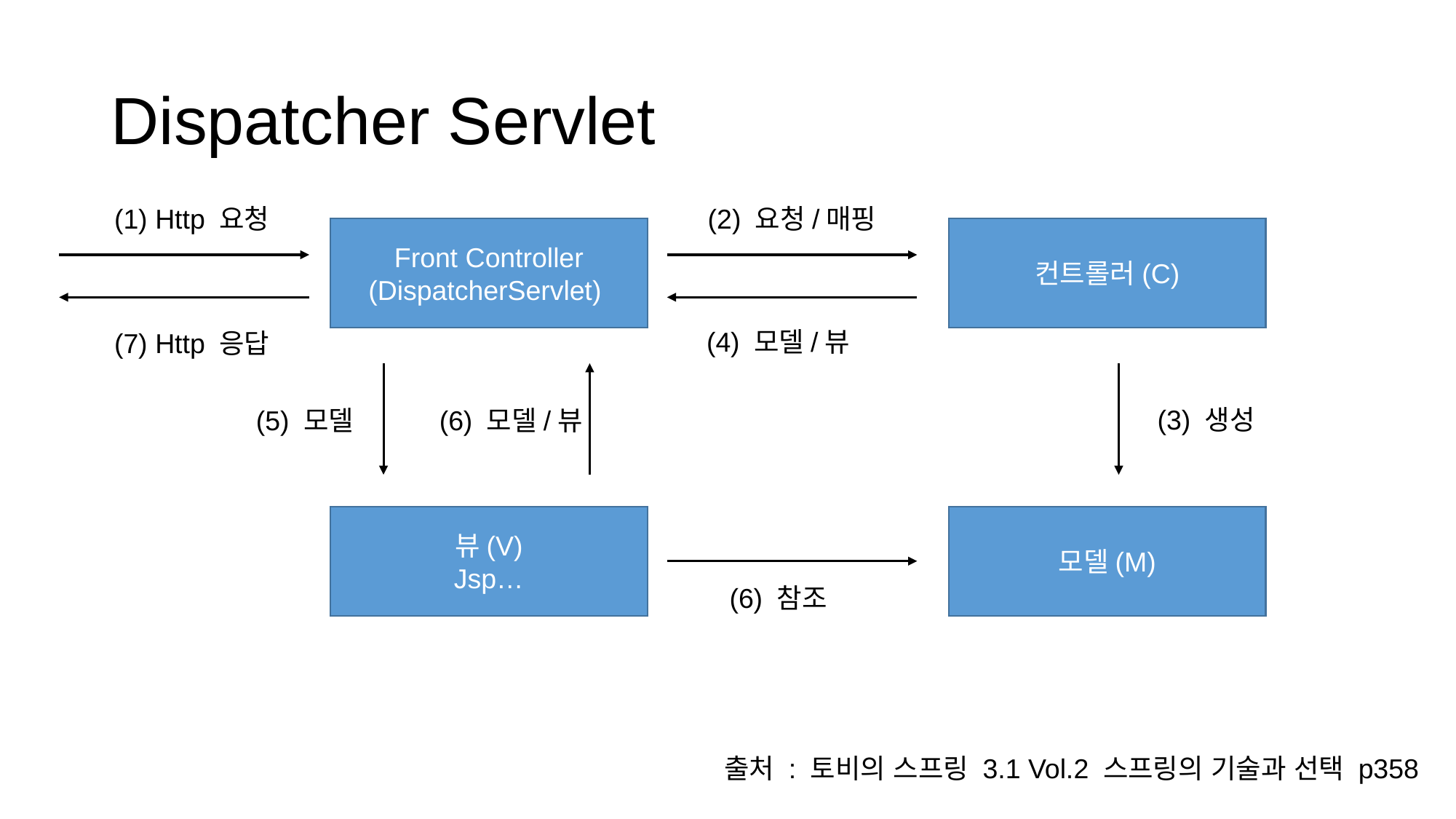

# Dispatcher Servlet
(1) Http 요청
(2) 요청/매핑
Front Controller
(DispatcherServlet)
컨트롤러(C)
(4) 모델/뷰
(7) Http 응답
(3) 생성
(5) 모델
(6) 모델/뷰
뷰(V)
Jsp…
모델(M)
(6) 참조
출처 : 토비의 스프링 3.1 Vol.2 스프링의 기술과 선택 p358